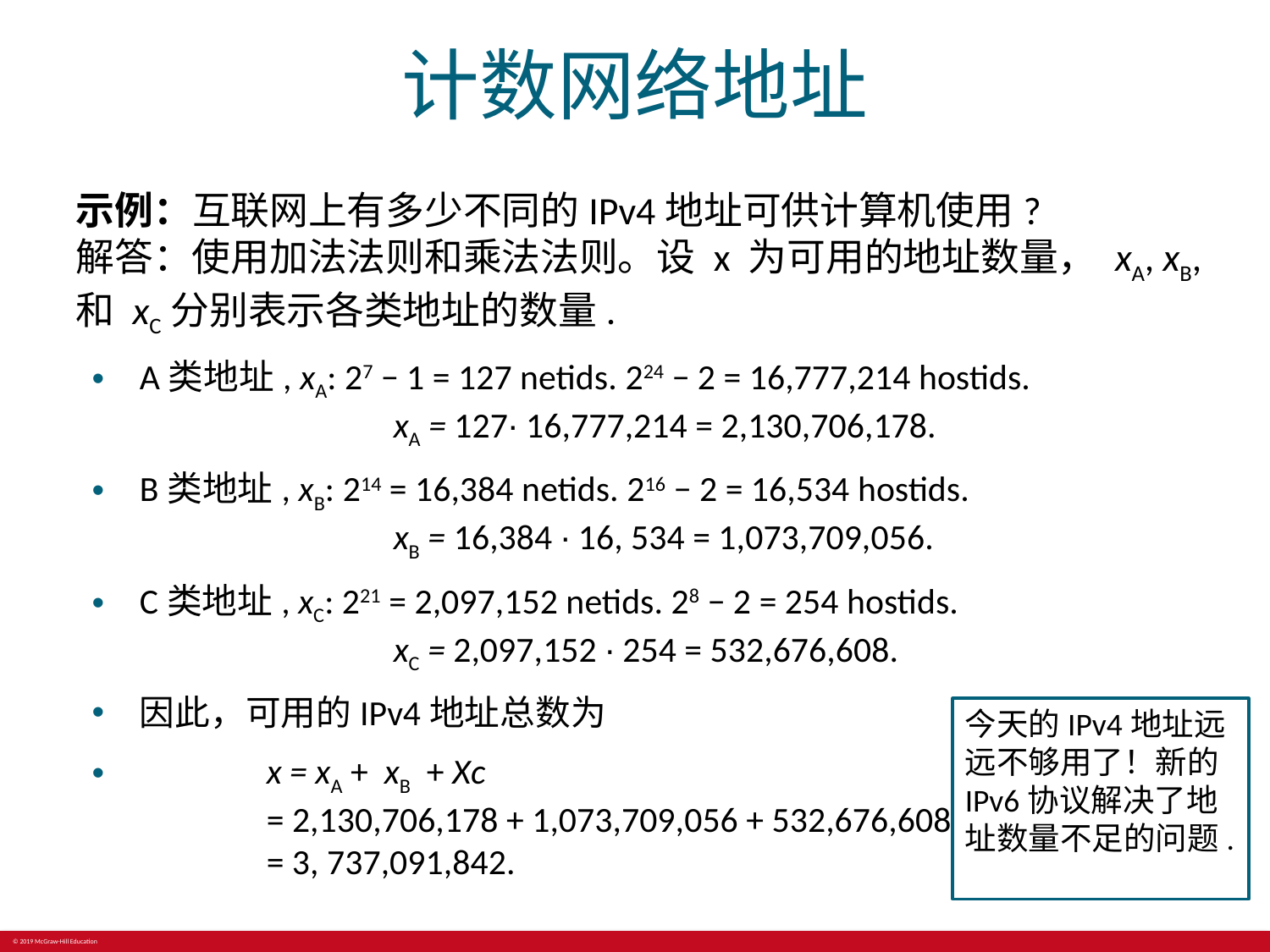

# 计数网络地址
示例：互联网上有多少不同的IPv4地址可供计算机使用?
解答：使用加法法则和乘法法则。设 x 为可用的地址数量， xA, xB, 和 xC分别表示各类地址的数量.
A类地址, xA: 27 − 1 = 127 netids. 224 − 2 = 16,777,214 hostids.
		xA = 127∙ 16,777,214 = 2,130,706,178.
B类地址, xB: 214 = 16,384 netids. 216 − 2 = 16,534 hostids.
		xB = 16,384 ∙ 16, 534 = 1,073,709,056.
C类地址, xC: 221 = 2,097,152 netids. 28 − 2 = 254 hostids.
		xC = 2,097,152 ∙ 254 = 532,676,608.
因此，可用的IPv4地址总数为
	x = xA +  xB  + Xc
	= 2,130,706,178 + 1,073,709,056 + 532,676,608
	= 3, 737,091,842.
今天的IPv4地址远远不够用了！新的IPv6协议解决了地址数量不足的问题.